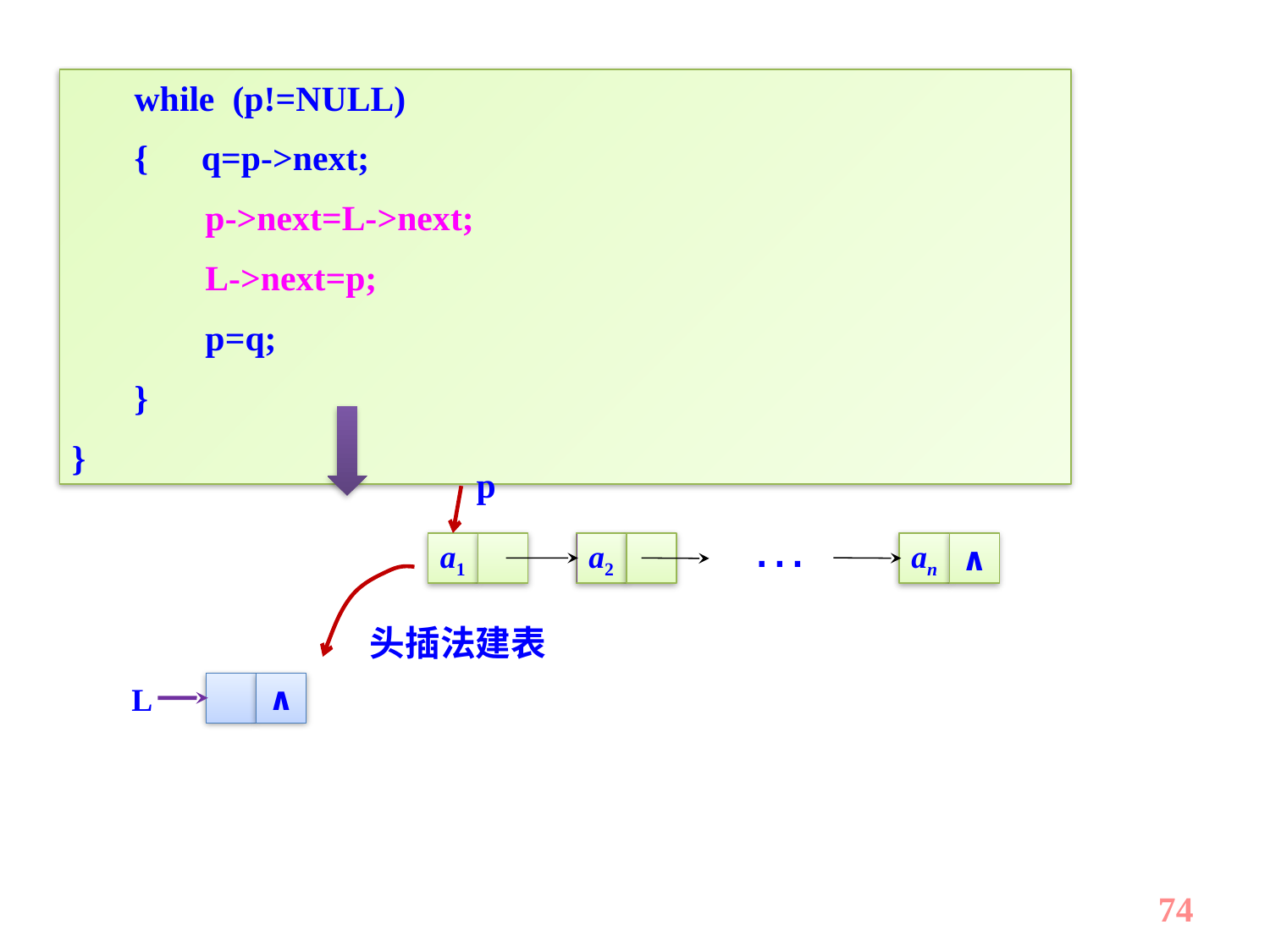

while  (p!=NULL)
       {      q=p->next;
               p->next=L->next;
               L->next=p;
               p=q;
       }
}

p
…
a1

a2

an
∧

头插法建表
L

∧

74